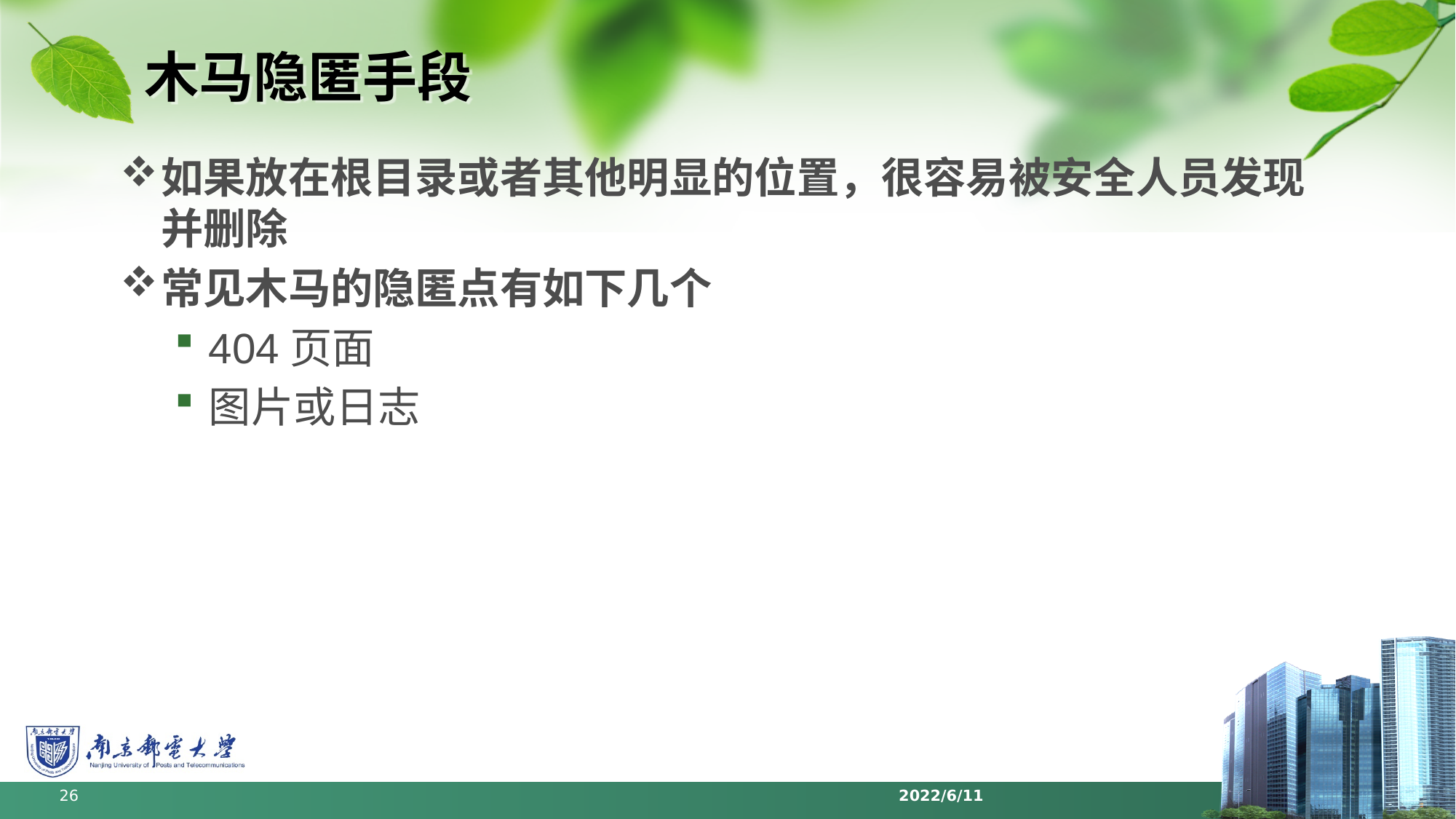

# 木马隐匿手段
如果放在根目录或者其他明显的位置，很容易被安全人员发现并删除
常见木马的隐匿点有如下几个
404页面
图片或日志
26
2022/6/11